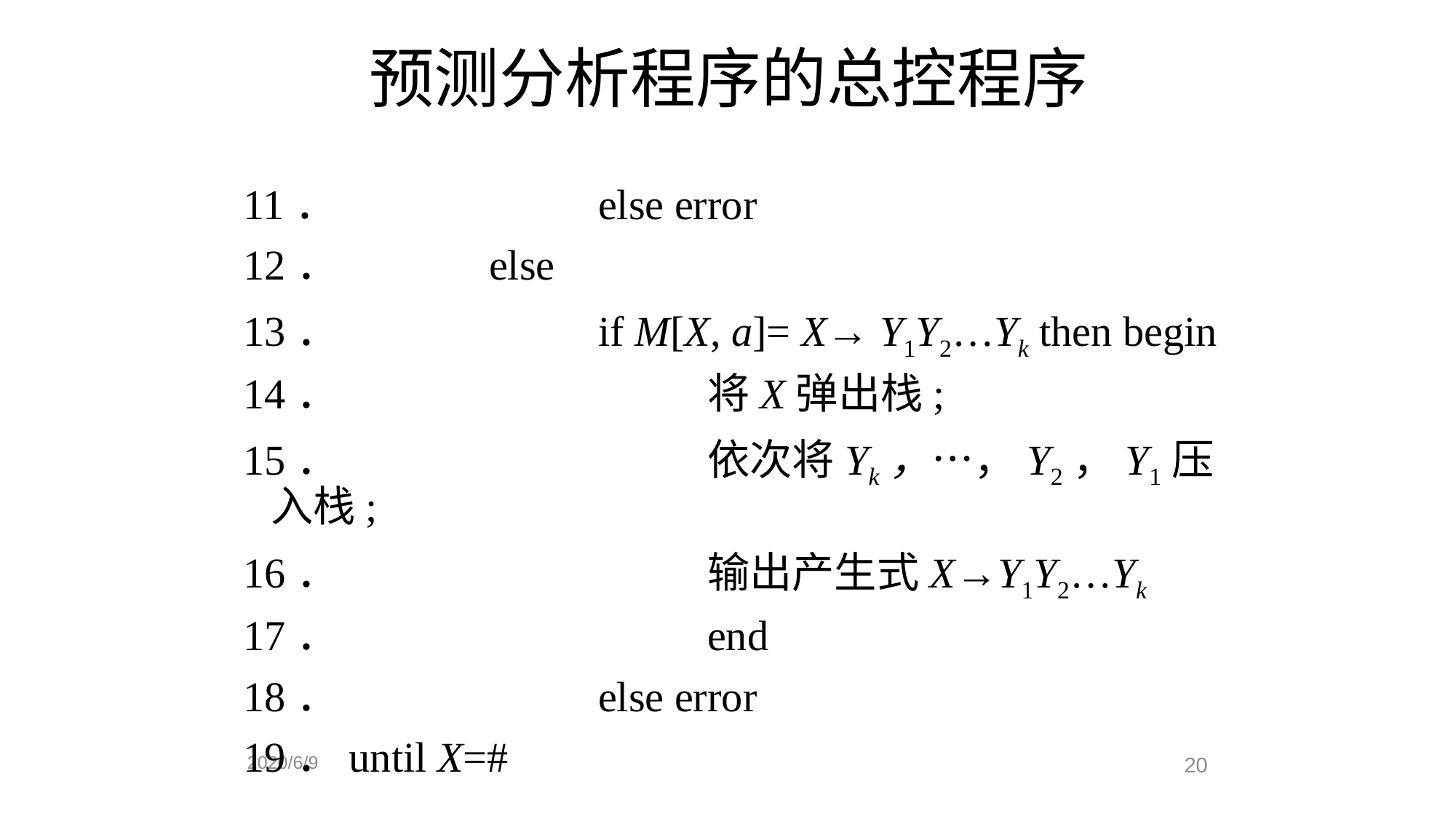

预测分析程序的总控程序
11．			else error
12．		else
13．			if M[X, a]= X→ Y1Y2…Yk then begin
14．		    		将X弹出栈;
15．				依次将Yk，…，Y2，Y1压入栈;
16．				输出产生式X→Y1Y2…Yk
17．				end
18．			else error
19．until X=#
2020/6/9
20